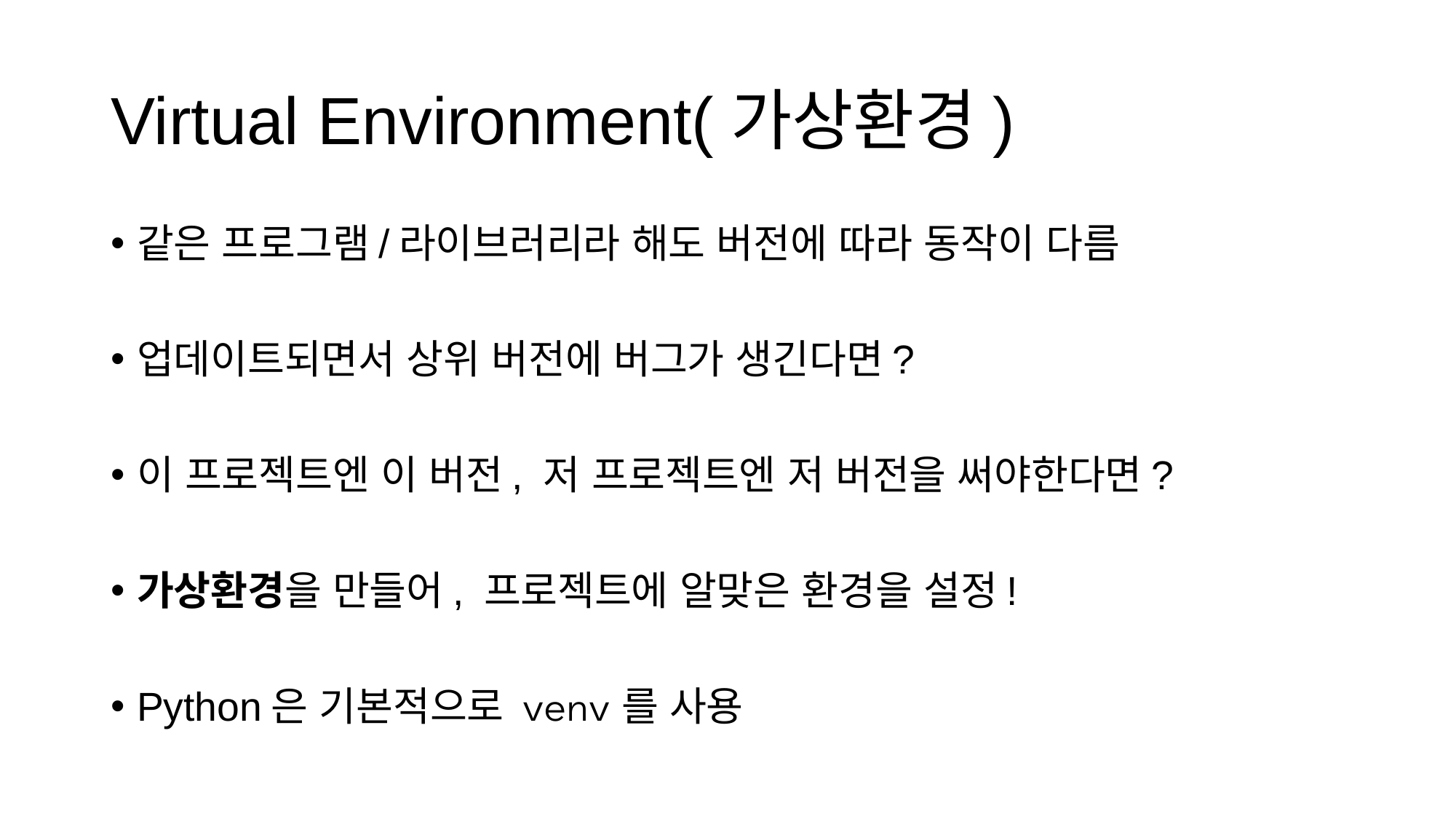

# Virtual Environment(가상환경)
같은 프로그램/라이브러리라 해도 버전에 따라 동작이 다름

업데이트되면서 상위 버전에 버그가 생긴다면?

이 프로젝트엔 이 버전, 저 프로젝트엔 저 버전을 써야한다면?

가상환경을 만들어, 프로젝트에 알맞은 환경을 설정!

Python은 기본적으로 venv를 사용